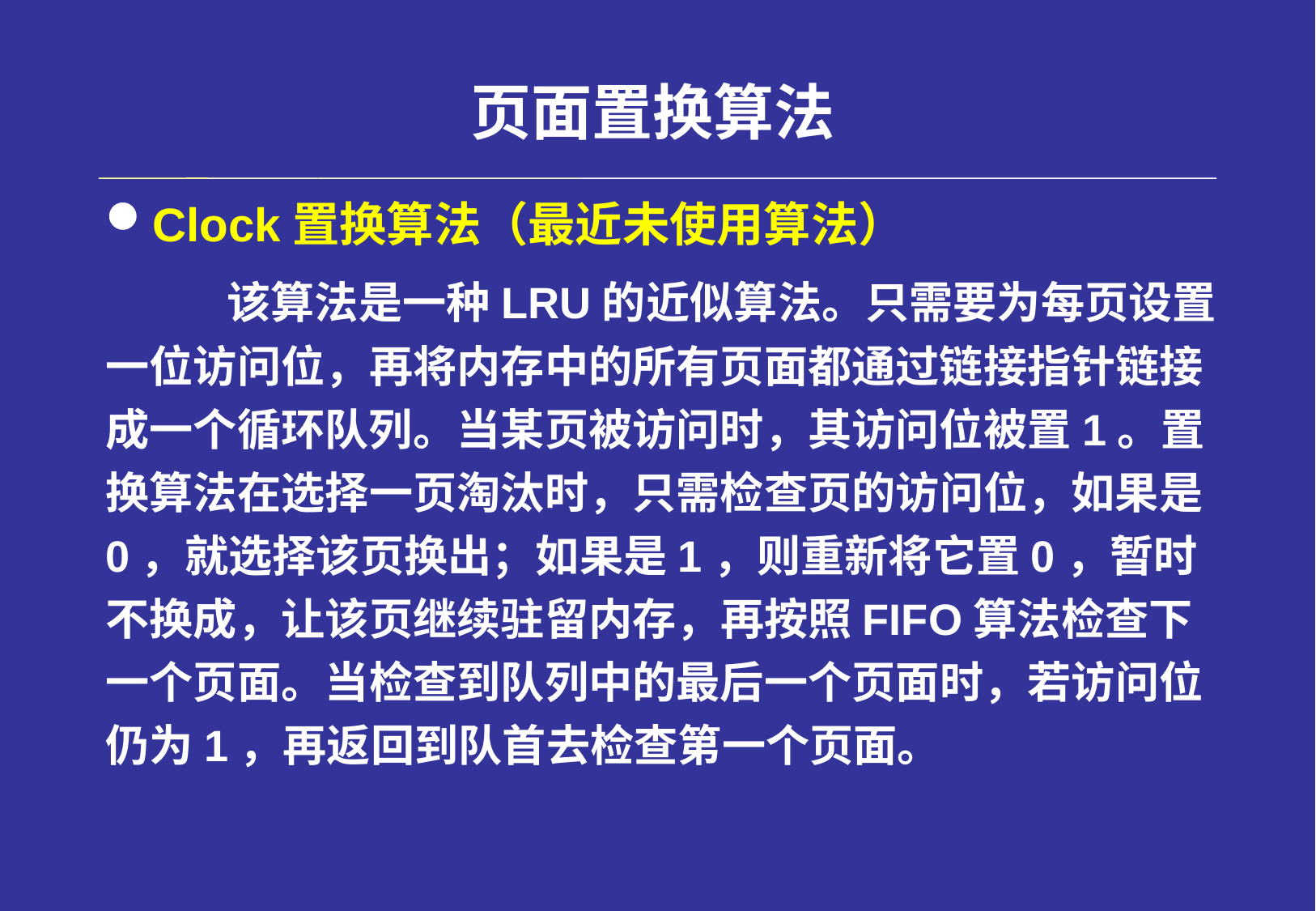

# 页面置换算法
Clock置换算法（最近未使用算法）
	该算法是一种LRU的近似算法。只需要为每页设置一位访问位，再将内存中的所有页面都通过链接指针链接成一个循环队列。当某页被访问时，其访问位被置1。置换算法在选择一页淘汰时，只需检查页的访问位，如果是0，就选择该页换出；如果是1，则重新将它置0，暂时不换成，让该页继续驻留内存，再按照FIFO算法检查下一个页面。当检查到队列中的最后一个页面时，若访问位仍为1，再返回到队首去检查第一个页面。